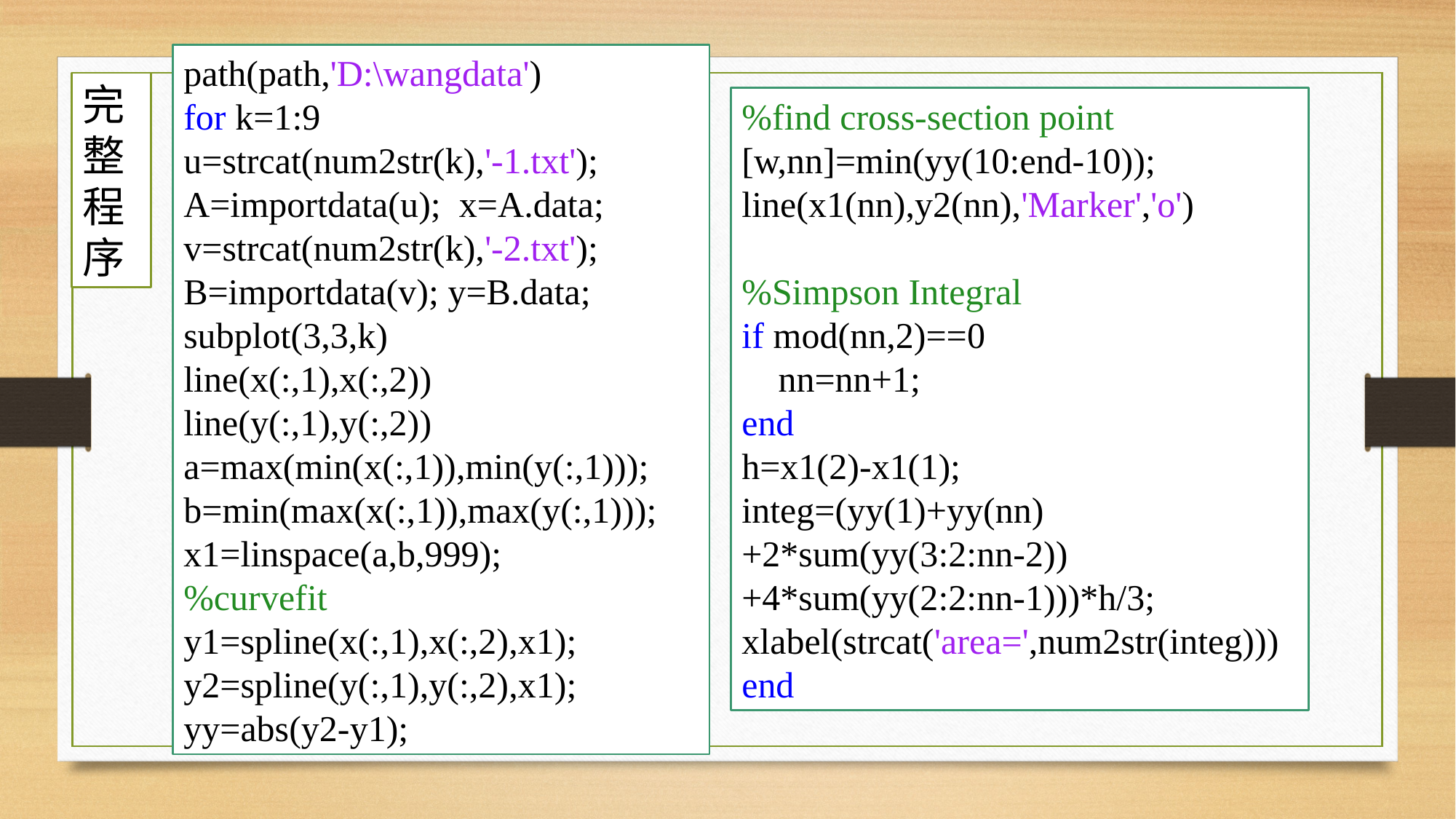

path(path,'D:\wangdata')
for k=1:9
u=strcat(num2str(k),'-1.txt');
A=importdata(u);  x=A.data;
v=strcat(num2str(k),'-2.txt');
B=importdata(v); y=B.data;
subplot(3,3,k)
line(x(:,1),x(:,2))
line(y(:,1),y(:,2))
a=max(min(x(:,1)),min(y(:,1)));
b=min(max(x(:,1)),max(y(:,1)));
x1=linspace(a,b,999);
%curvefit
y1=spline(x(:,1),x(:,2),x1);
y2=spline(y(:,1),y(:,2),x1);
yy=abs(y2-y1);
完整程序
%find cross-section point
[w,nn]=min(yy(10:end-10));
line(x1(nn),y2(nn),'Marker','o')

%Simpson Integral
if mod(nn,2)==0
    nn=nn+1;
end
h=x1(2)-x1(1);
integ=(yy(1)+yy(nn)+2*sum(yy(3:2:nn-2))+4*sum(yy(2:2:nn-1)))*h/3;
xlabel(strcat('area=',num2str(integ)))
end